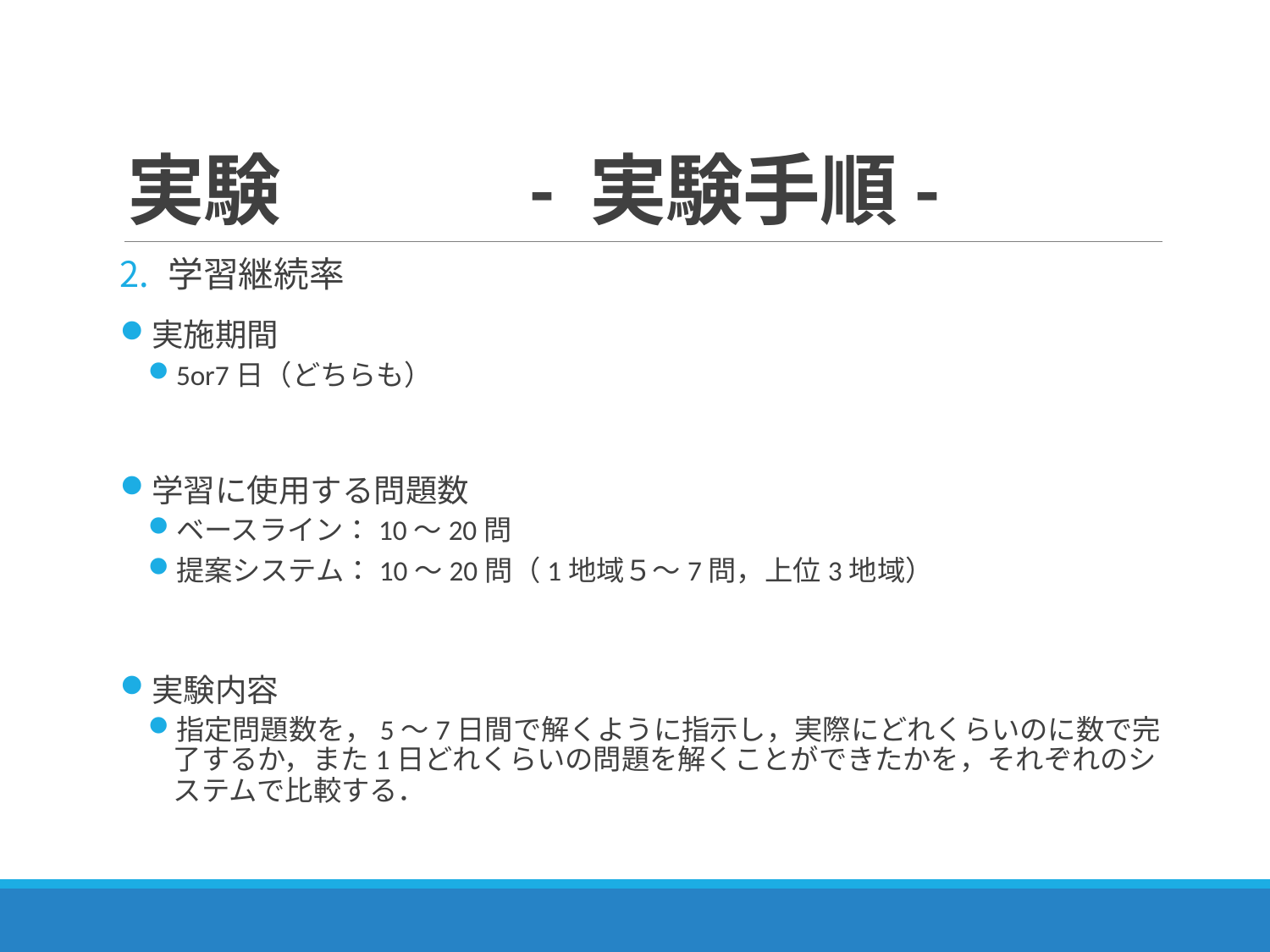

# 実験　　　- 実験手順-
学習継続率
実施期間
5or7日（どちらも）

学習に使用する問題数
ベースライン：10～20問
提案システム：10～20問（1地域５～7問，上位3地域）

実験内容
指定問題数を，5～7日間で解くように指示し，実際にどれくらいのに数で完了するか，また1日どれくらいの問題を解くことができたかを，それぞれのシステムで比較する．

21